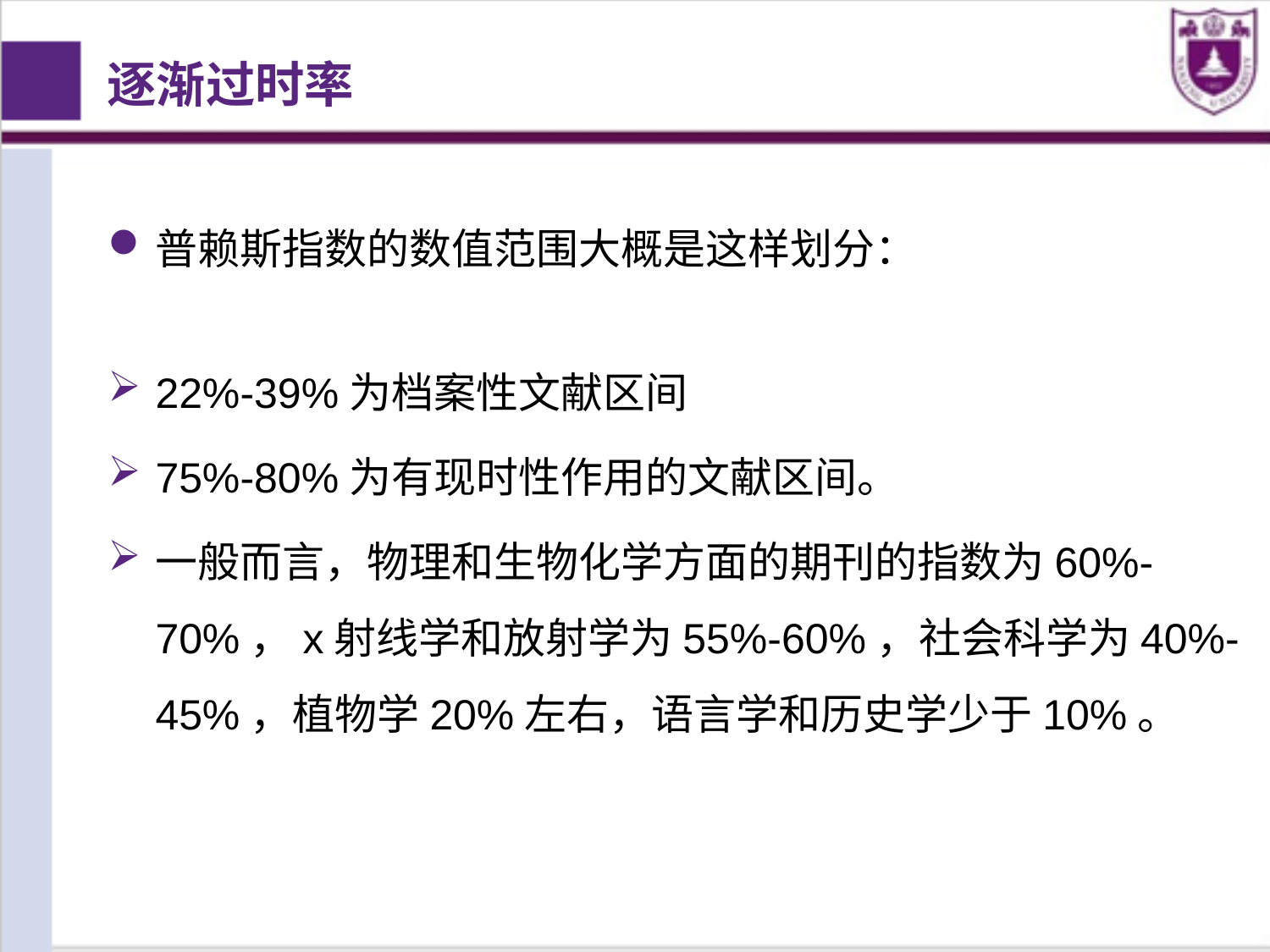

逐渐过时率
普赖斯指数的数值范围大概是这样划分：

22%-39%为档案性文献区间
75%-80%为有现时性作用的文献区间。
一般而言，物理和生物化学方面的期刊的指数为60%-70%，x射线学和放射学为55%-60%，社会科学为40%-45%，植物学20%左右，语言学和历史学少于10%。